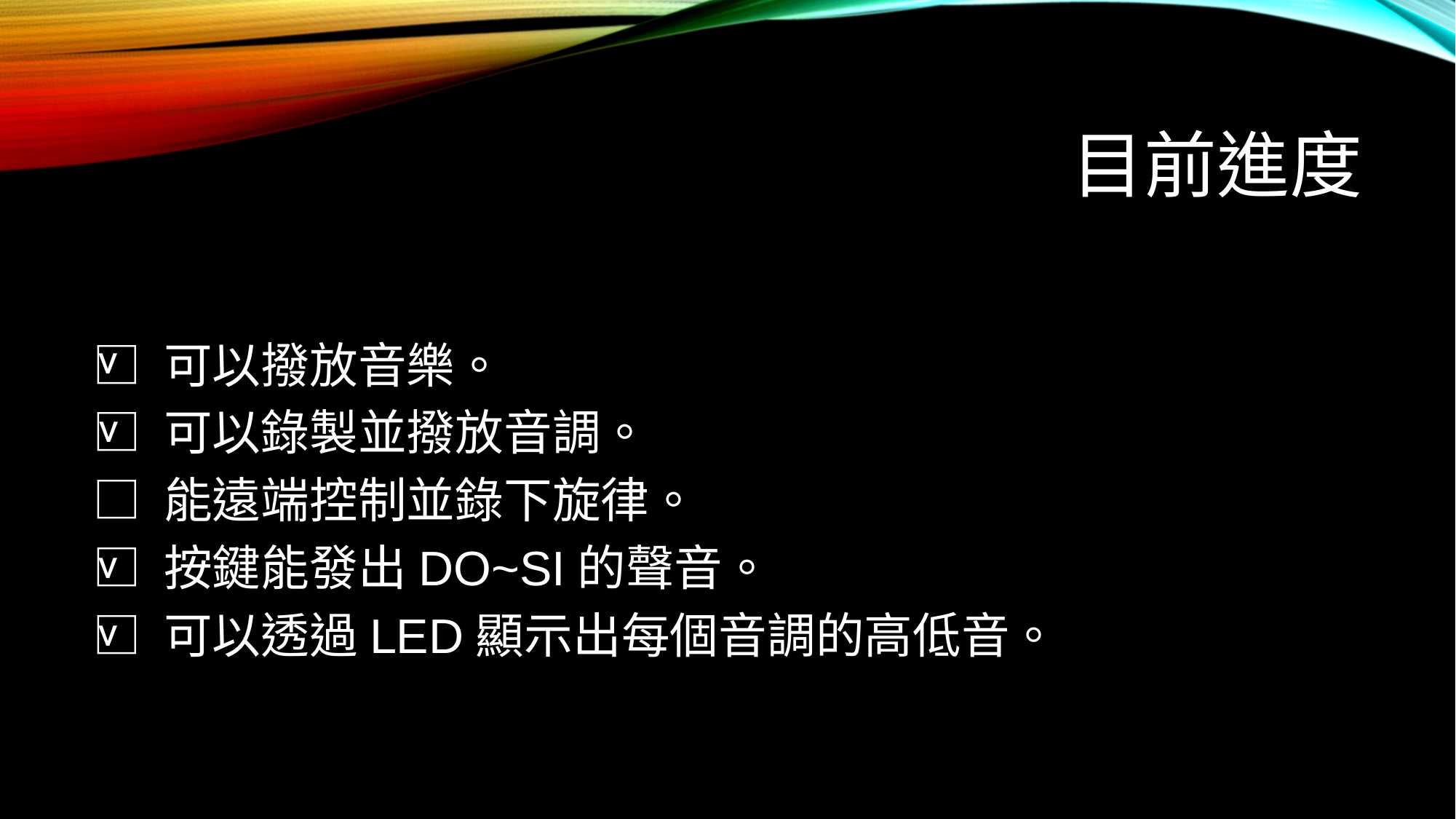

# 目前進度

□ 可以撥放音樂。
□ 可以錄製並撥放音調。
□ 能遠端控制並錄下旋律。
□ 按鍵能發出DO~SI的聲音。
□ 可以透過LED顯示出每個音調的高低音。

V
V
V
V